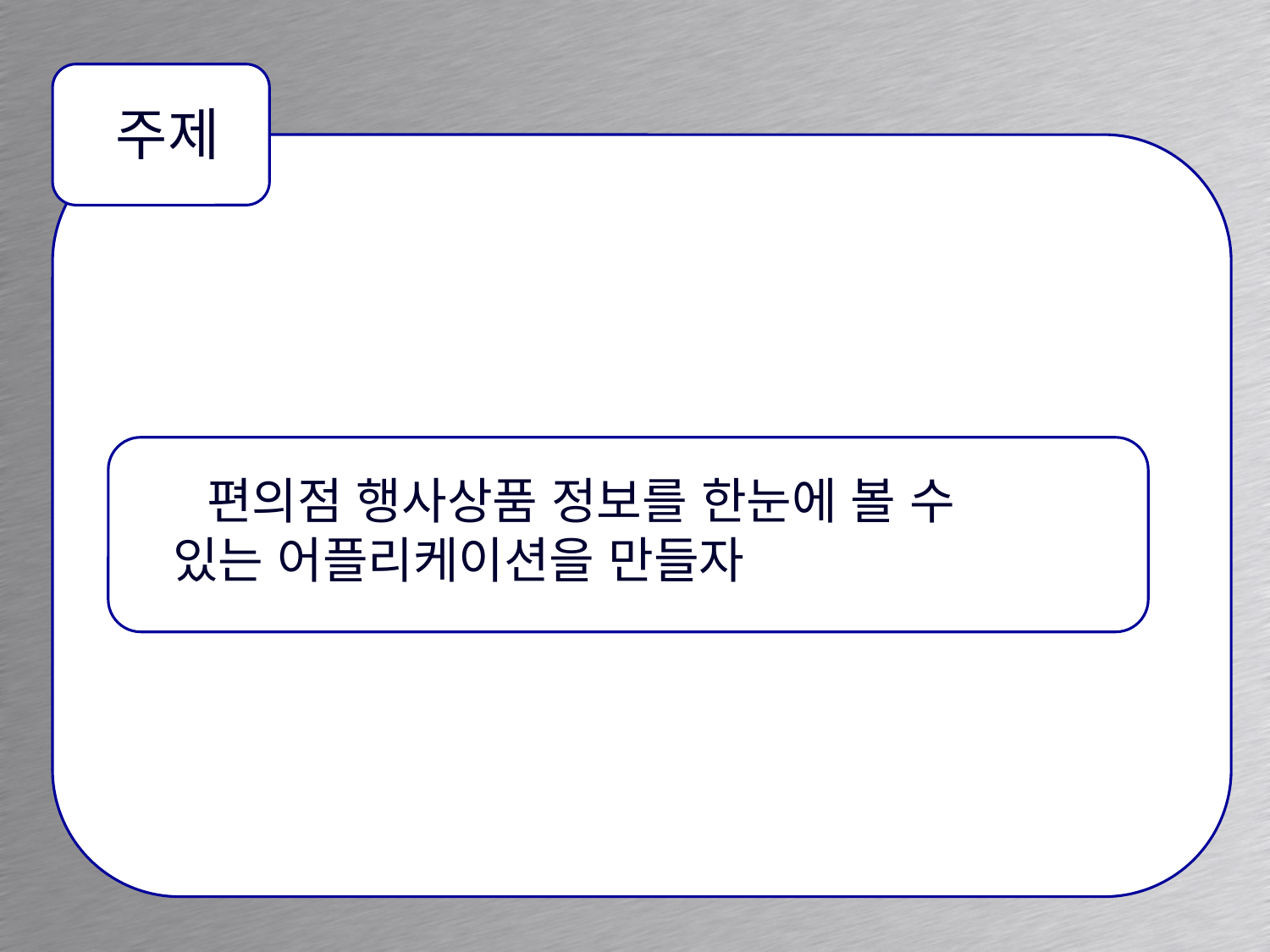

# 주제

       편의점 행사상품 정보를 한눈에 볼 수 		     있는 어플리케이션을 만들자